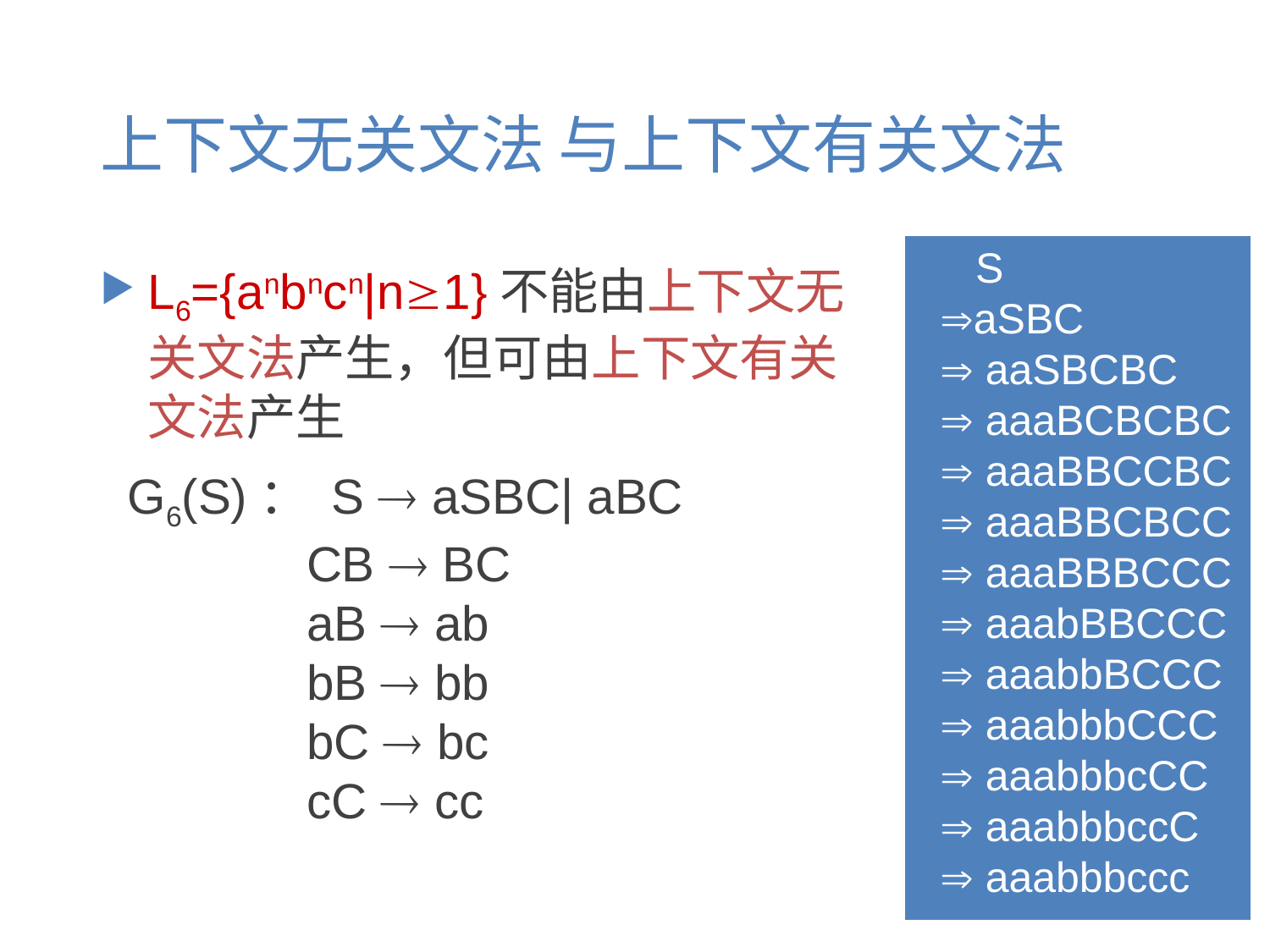

# 上下文无关文法 与上下文有关文法
     S
  ⇒aSBC
  ⇒ aaSBCBC
  ⇒ aaaBCBCBC
  ⇒ aaaBBCCBC
  ⇒ aaaBBCBCC
  ⇒ aaaBBBCCC
  ⇒ aaabBBCCC
  ⇒ aaabbBCCC
  ⇒ aaabbbCCC
  ⇒ aaabbbcCC
  ⇒ aaabbbccC
  ⇒ aaabbbccc
L6={anbncn|n≥1}不能由上下文无关文法产生，但可由上下文有关文法产生
  G6(S)： S → aSBC| aBC
               CB → BC
               aB → ab
               bB → bb
               bC → bc
               cC → cc